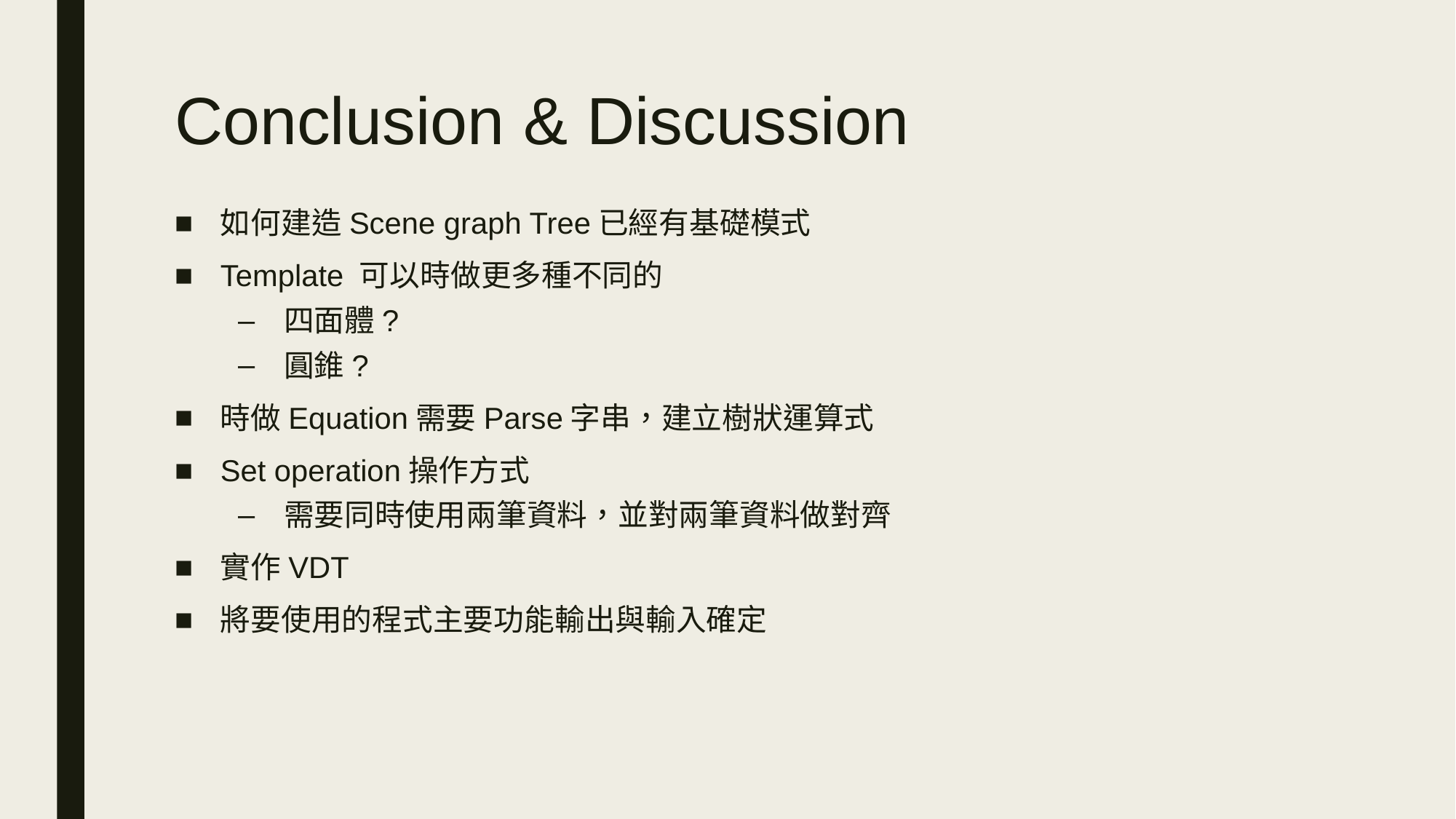

# Conclusion & Discussion
如何建造Scene graph Tree已經有基礎模式
Template 可以時做更多種不同的
四面體?
圓錐?
時做Equation需要Parse字串，建立樹狀運算式
Set operation操作方式
需要同時使用兩筆資料，並對兩筆資料做對齊
實作VDT
將要使用的程式主要功能輸出與輸入確定